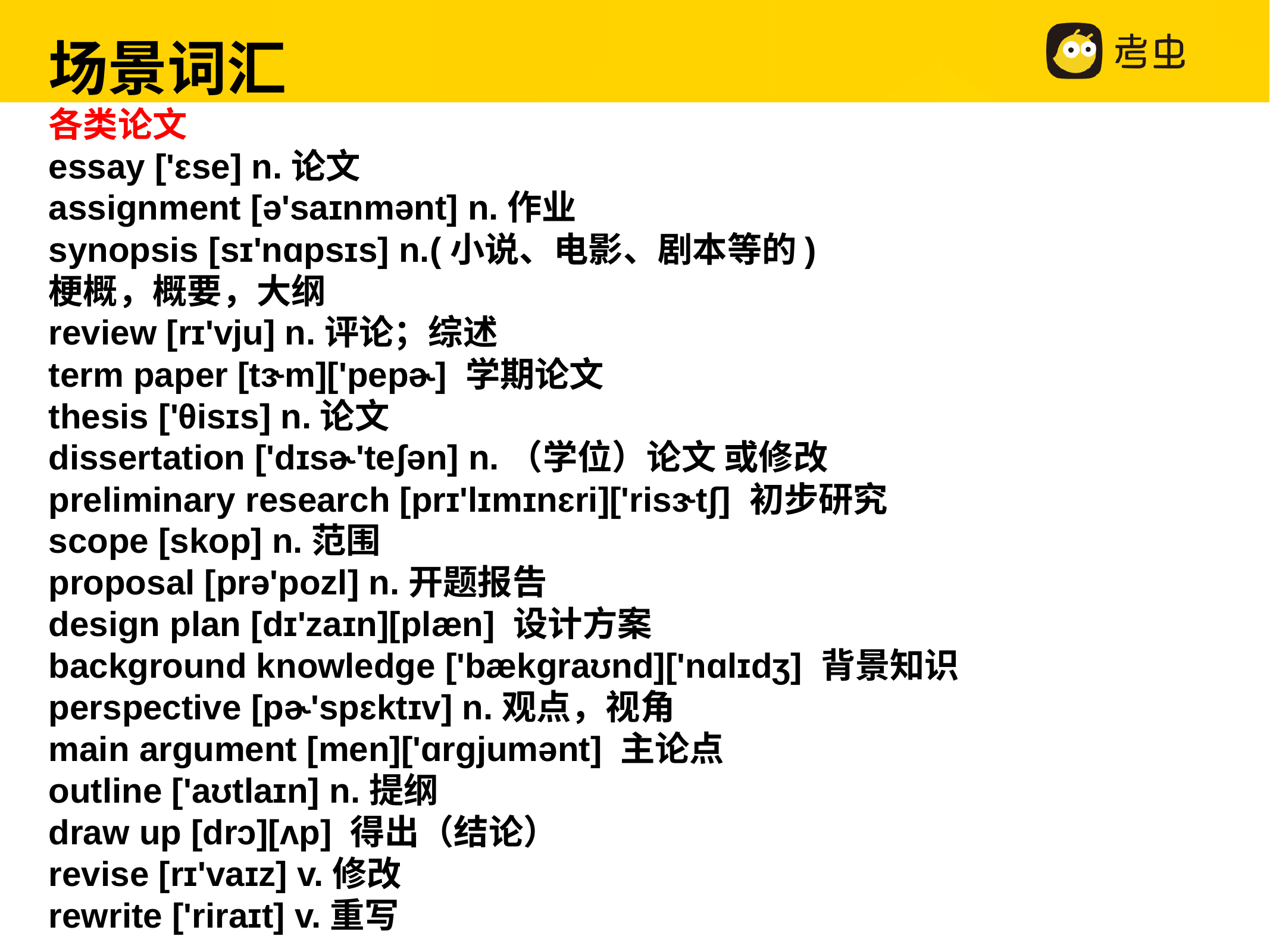

场景词汇
各类论文
essay ['ɛse] n.论文
assignment [ə'saɪnmənt] n.作业
synopsis [sɪ'nɑpsɪs] n.(小说、电影、剧本等的)
梗概，概要，大纲
review [rɪ'vju] n.评论；综述
term paper [tɝm]['pepɚ] 学期论文
thesis ['θisɪs] n.论文
dissertation ['dɪsɚ'teʃən] n.（学位）论文 或修改
preliminary research [prɪ'lɪmɪnɛri]['risɝtʃ] 初步研究
scope [skop] n.范围
proposal [prə'pozl] n.开题报告
design plan [dɪ'zaɪn][plæn] 设计方案
background knowledge ['bækɡraʊnd]['nɑlɪdʒ] 背景知识
perspective [pɚ'spɛktɪv] n.观点，视角
main argument [men]['ɑrɡjumənt] 主论点
outline ['aʊtlaɪn] n.提纲
draw up [drɔ][ʌp] 得出（结论）
revise [rɪ'vaɪz] v.修改
rewrite ['riraɪt] v.重写